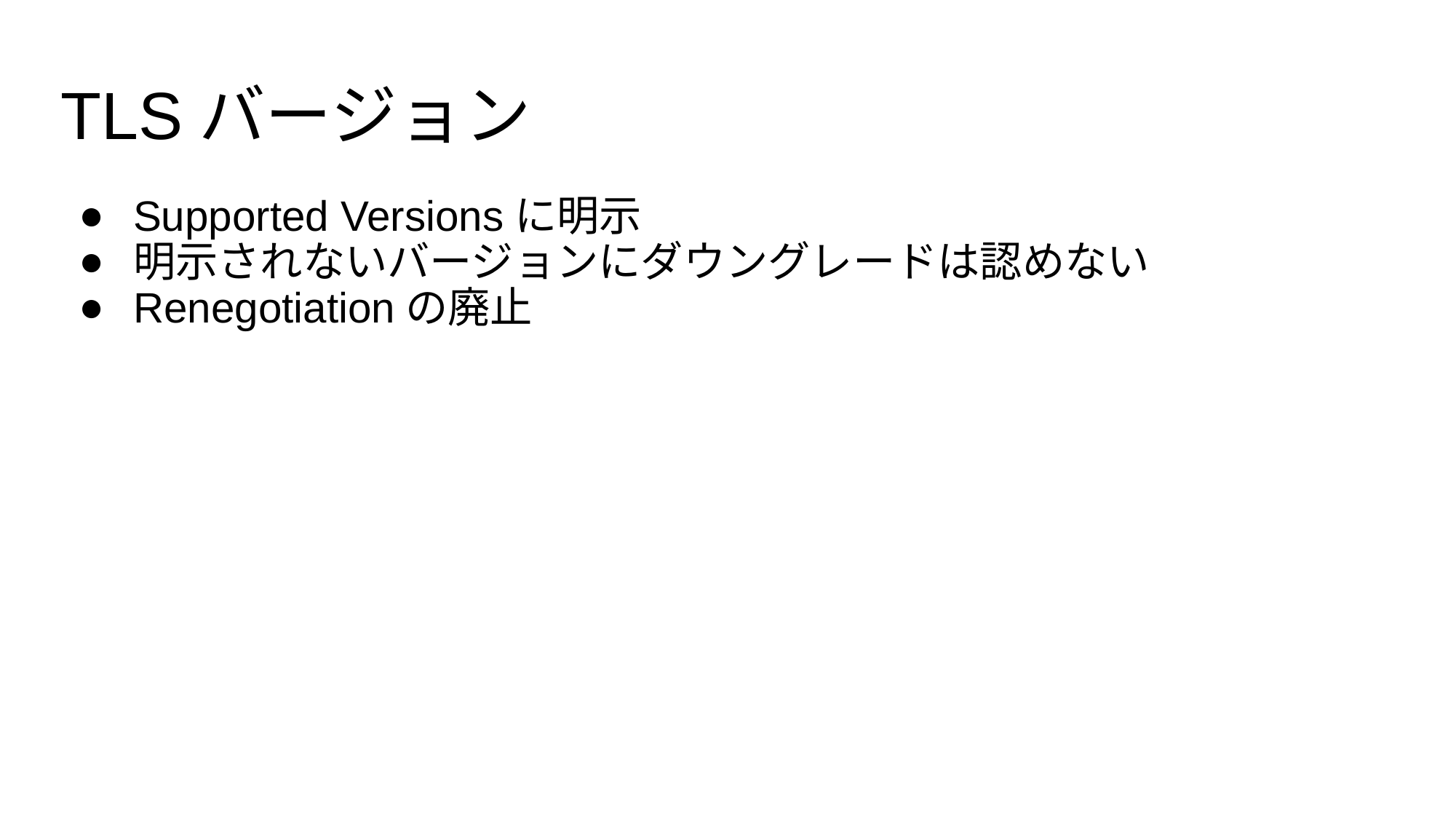

# TLSバージョン
Supported Versionsに明示
明示されないバージョンにダウングレードは認めない
Renegotiationの廃止